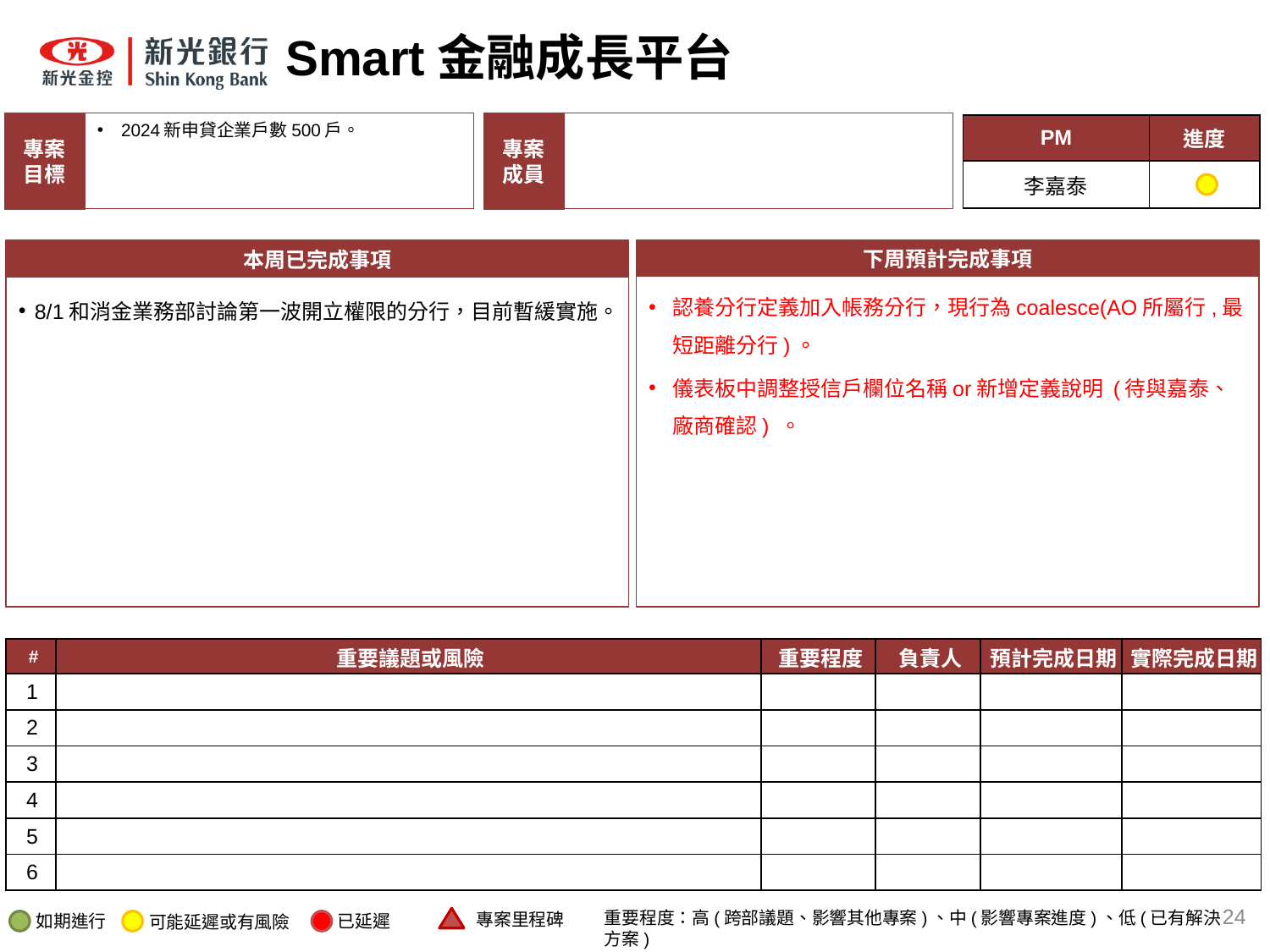

# Smart金融成長平台
2024新申貸企業戶數500戶。
專案
成員

專案
目標

| PM | 進度 |
| --- | --- |
| 李嘉泰 |  |

本周已完成事項

下周預計完成事項

認養分行定義加入帳務分行，現行為coalesce(AO所屬行,最短距離分行)。
儀表板中調整授信戶欄位名稱or新增定義說明 (待與嘉泰、廠商確認) 。
8/1和消金業務部討論第一波開立權限的分行，目前暫緩實施。

| # | 重要議題或風險 | 重要程度 | 負責人 | 預計完成日期 | 實際完成日期 |
| --- | --- | --- | --- | --- | --- |
| 1 |  |  |  |  |  |
| 2 |  |  |  |  |  |
| 3 |  |  |  |  |  |
| 4 |  |  |  |  |  |
| 5 |  |  |  |  |  |
| 6 |  |  |  |  |  |
24
重要程度：高(跨部議題、影響其他專案)、中(影響專案進度)、低(已有解決方案)
專案里程碑

如期進行

已延遲

可能延遲或有風險